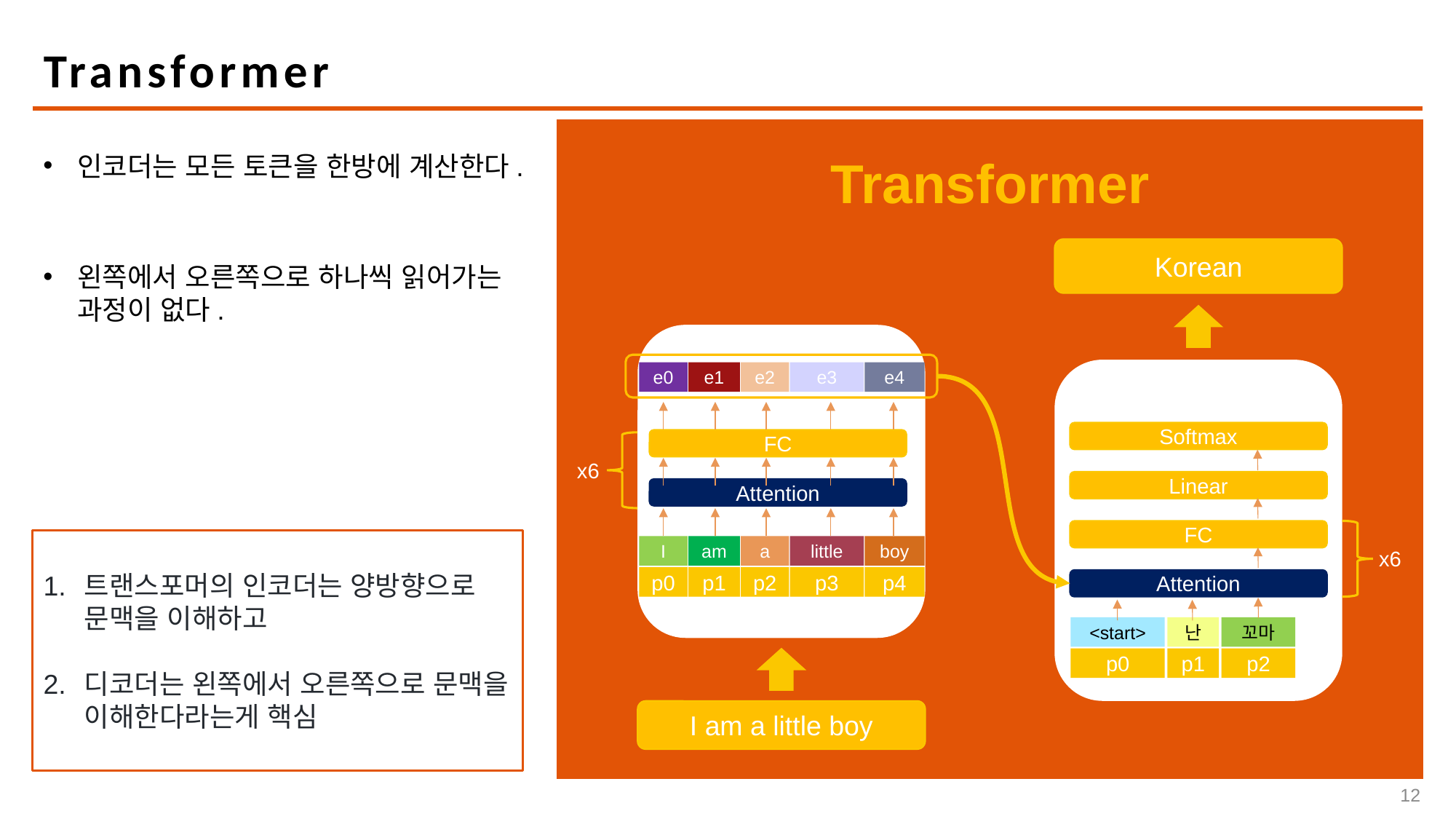

# Transformer

인코더는 모든 토큰을 한방에 계산한다.
Transformer
Korean
왼쪽에서 오른쪽으로 하나씩 읽어가는 과정이 없다.

e0
e1
e2
e3
e4
Softmax
FC

x6
Linear
Attention
FC

트랜스포머의 인코더는 양방향으로 문맥을 이해하고

디코더는 왼쪽에서 오른쪽으로 문맥을 이해한다라는게 핵심

I
am
a
little
boy
x6
p0
p1
p2
p3
p4
Attention
<start>
난
꼬마

p0
p1
p2
I am a little boy
12